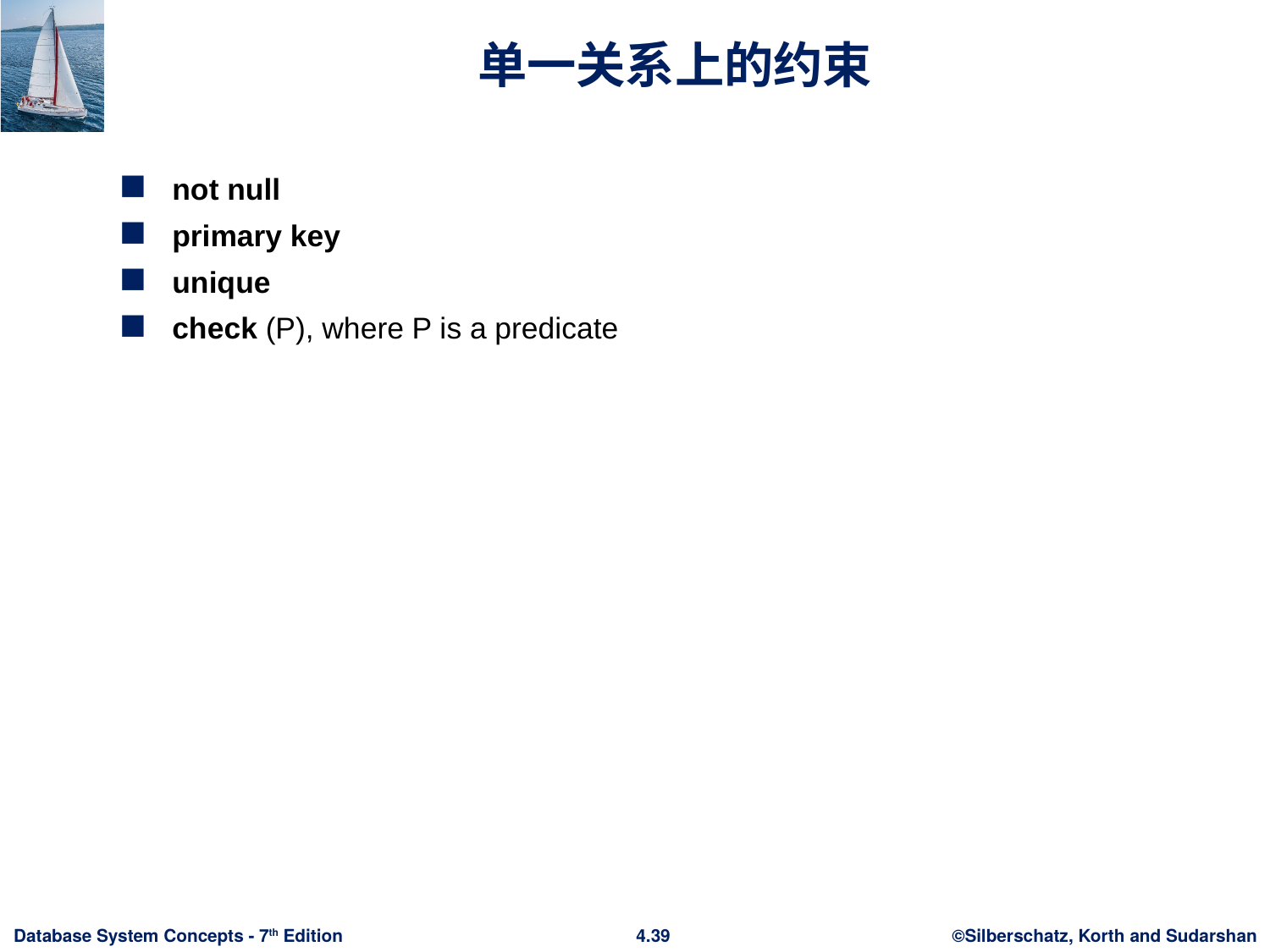

# 单一关系上的约束
not null
primary key
unique
check (P), where P is a predicate